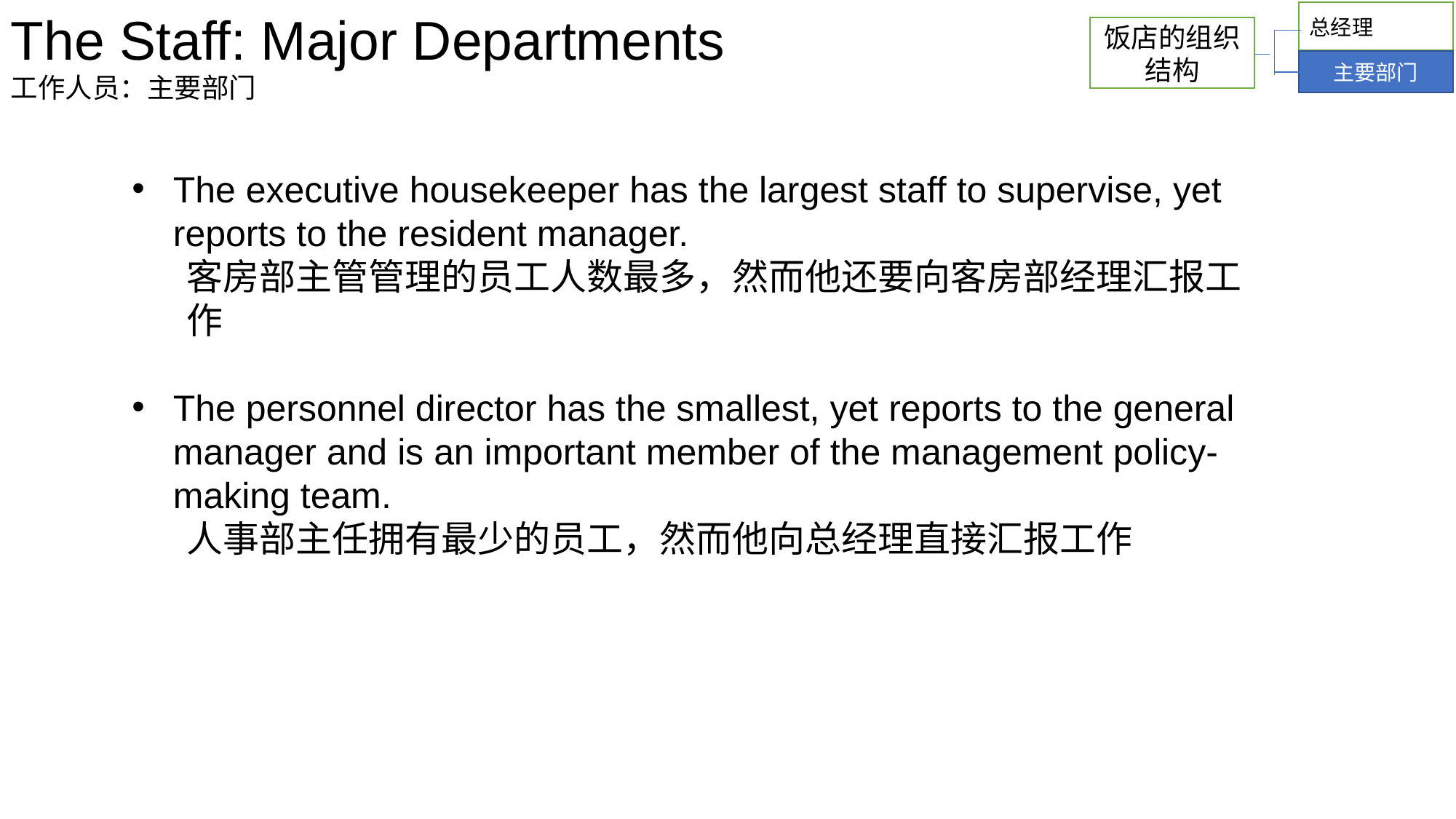

The Staff: Major Departments
工作人员：主要部门
总经理
饭店的组织结构
主要部门
The executive housekeeper has the largest staff to supervise, yet reports to the resident manager.
客房部主管管理的员工人数最多，然而他还要向客房部经理汇报工作

The personnel director has the smallest, yet reports to the general manager and is an important member of the management policy-making team.
人事部主任拥有最少的员工，然而他向总经理直接汇报工作